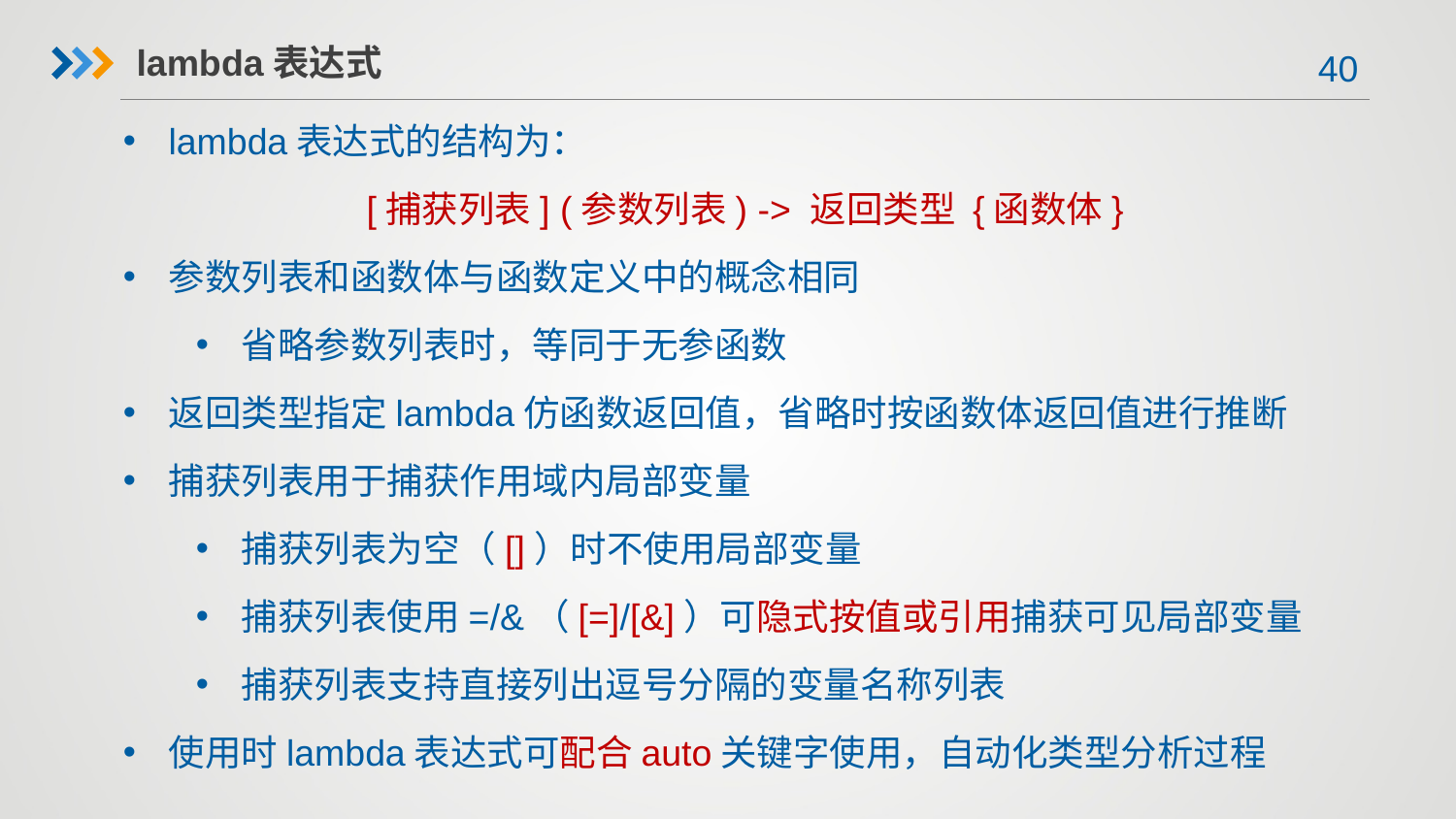

lambda表达式
lambda表达式的结构为：
[捕获列表] (参数列表) -> 返回类型 {函数体}
参数列表和函数体与函数定义中的概念相同
省略参数列表时，等同于无参函数
返回类型指定lambda仿函数返回值，省略时按函数体返回值进行推断
捕获列表用于捕获作用域内局部变量
捕获列表为空（[]）时不使用局部变量
捕获列表使用=/&（[=]/[&]）可隐式按值或引用捕获可见局部变量
捕获列表支持直接列出逗号分隔的变量名称列表
使用时lambda表达式可配合auto关键字使用，自动化类型分析过程